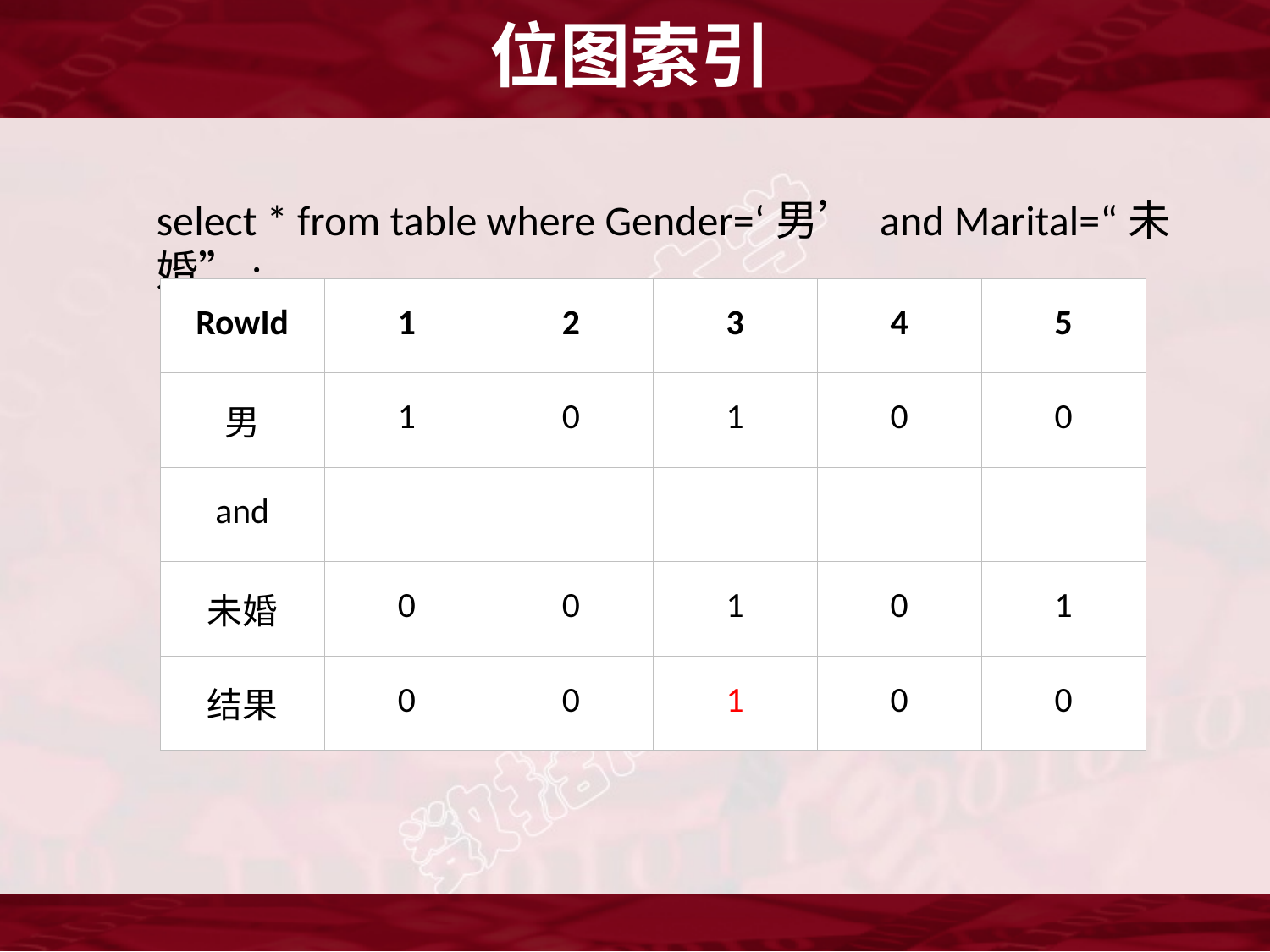

# 位图索引

select * from table where Gender=‘男’ and Marital=“未婚”;
| RowId | 1 | 2 | 3 | 4 | 5 |
| --- | --- | --- | --- | --- | --- |
| 男 | 1 | 0 | 1 | 0 | 0 |
| and |  |  |  |  |  |
| 未婚 | 0 | 0 | 1 | 0 | 1 |
| 结果 | 0 | 0 | 1 | 0 | 0 |